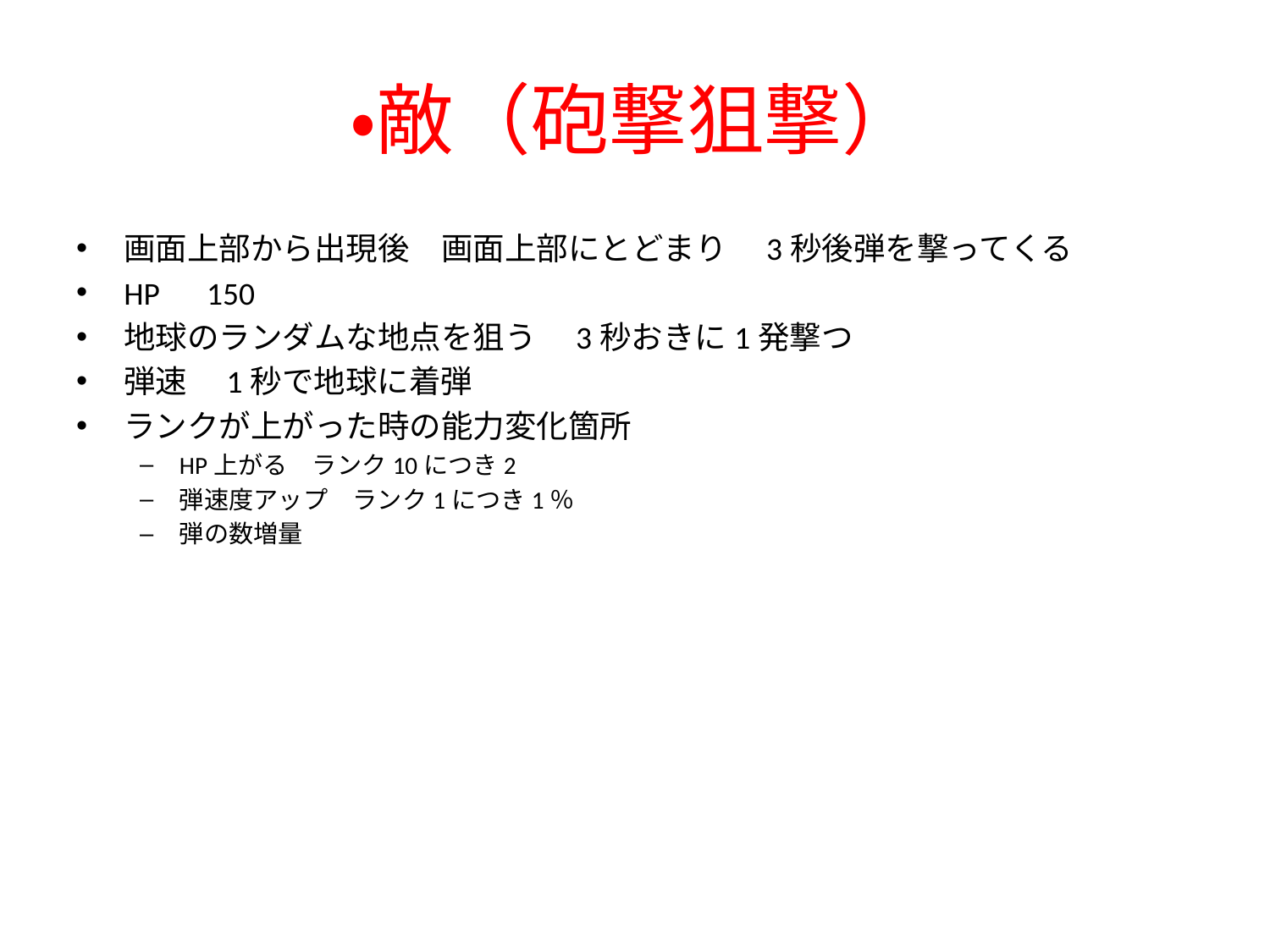

# ・敵（砲撃狙撃）
画面上部から出現後　画面上部にとどまり　3秒後弾を撃ってくる
HP　150
地球のランダムな地点を狙う　3秒おきに1発撃つ
弾速　1秒で地球に着弾
ランクが上がった時の能力変化箇所
HP上がる　ランク10につき2
弾速度アップ　ランク1につき1％
弾の数増量